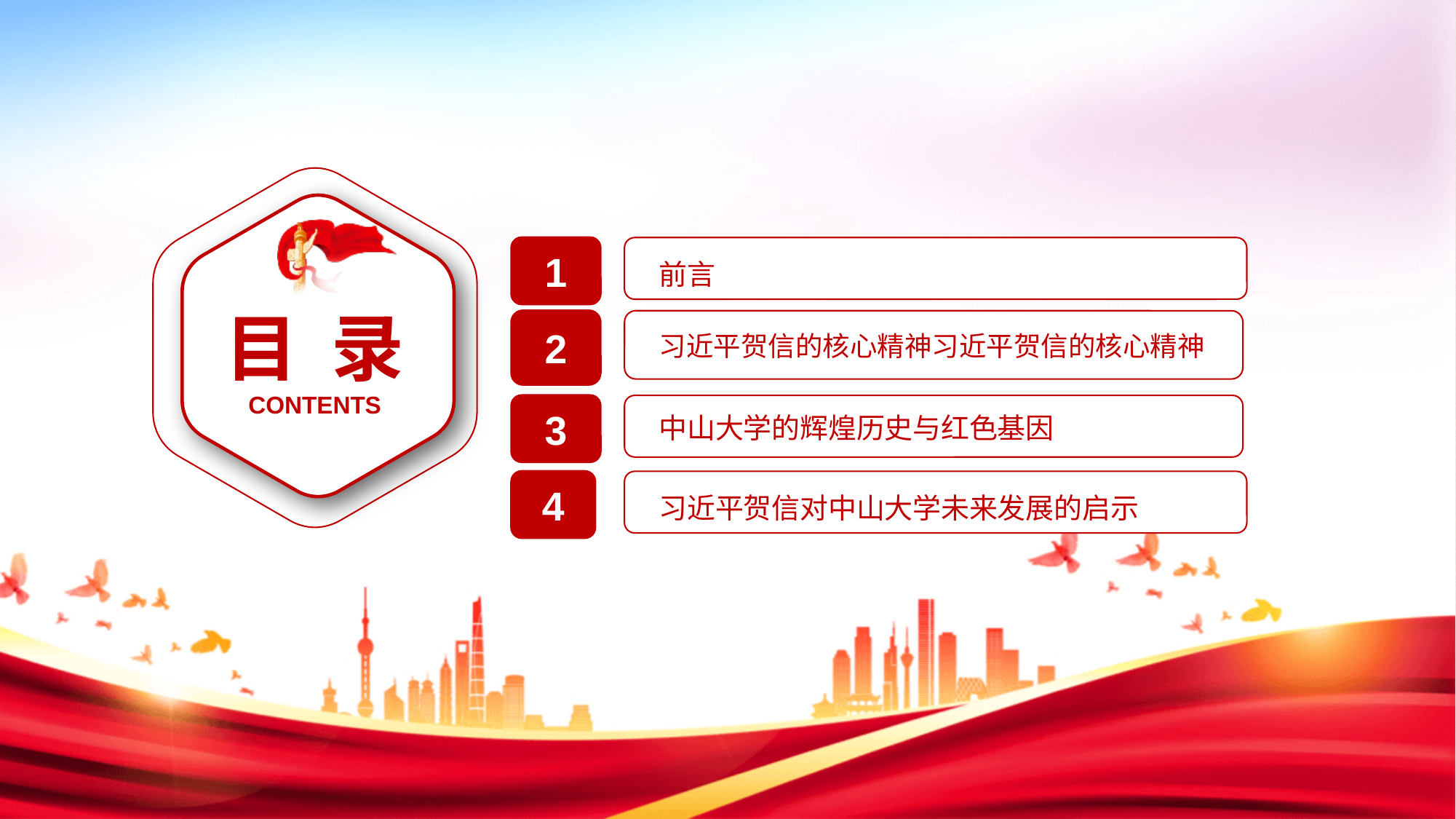

前言
习近平贺信的核⼼精神习近平贺信的核⼼精神
中⼭⼤学的辉煌历史与红⾊基因
习近平贺信对中⼭⼤学未来发展的启⽰